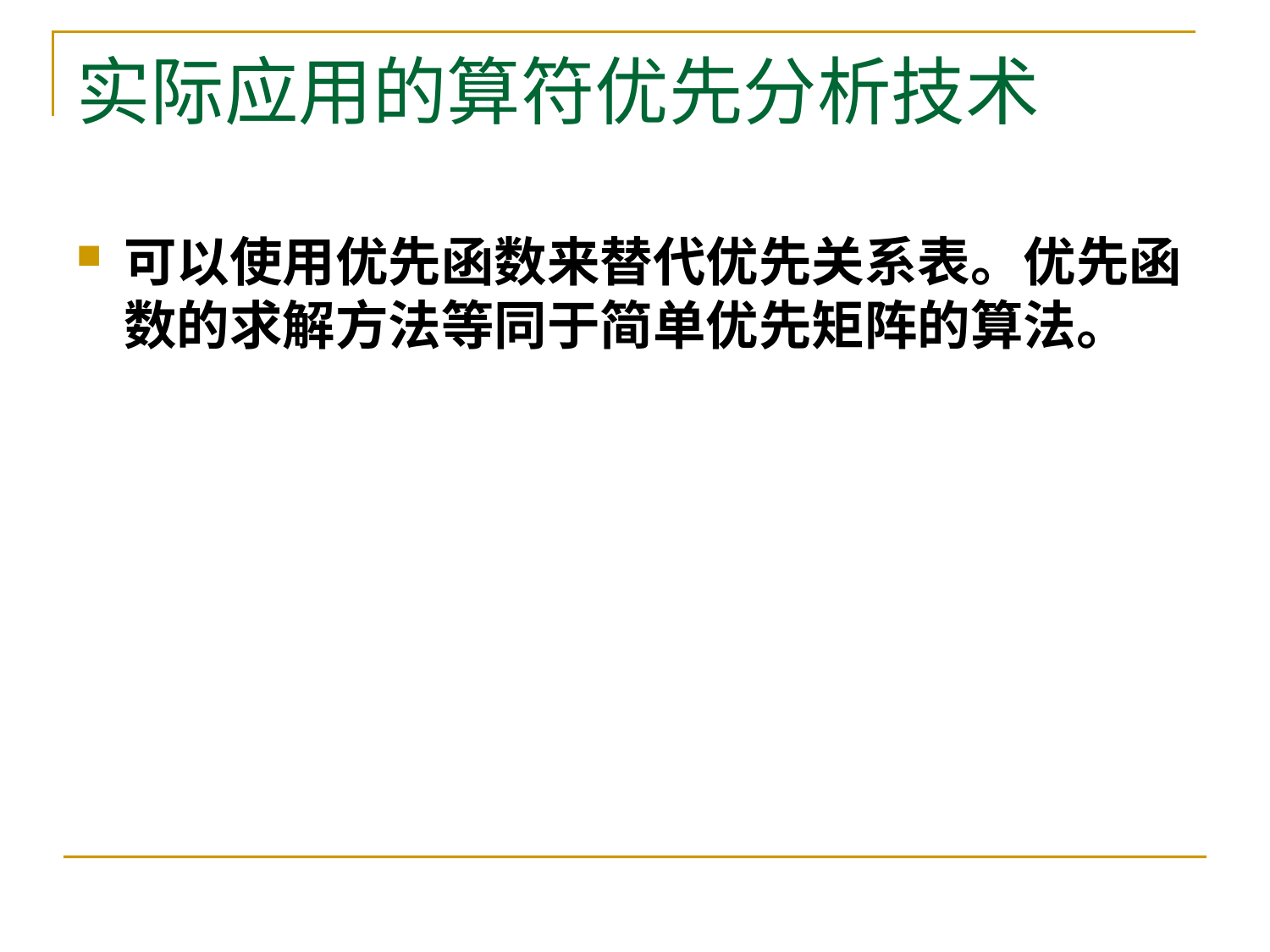

# 实际应用的算符优先分析技术
可以使用优先函数来替代优先关系表。优先函数的求解方法等同于简单优先矩阵的算法。

55